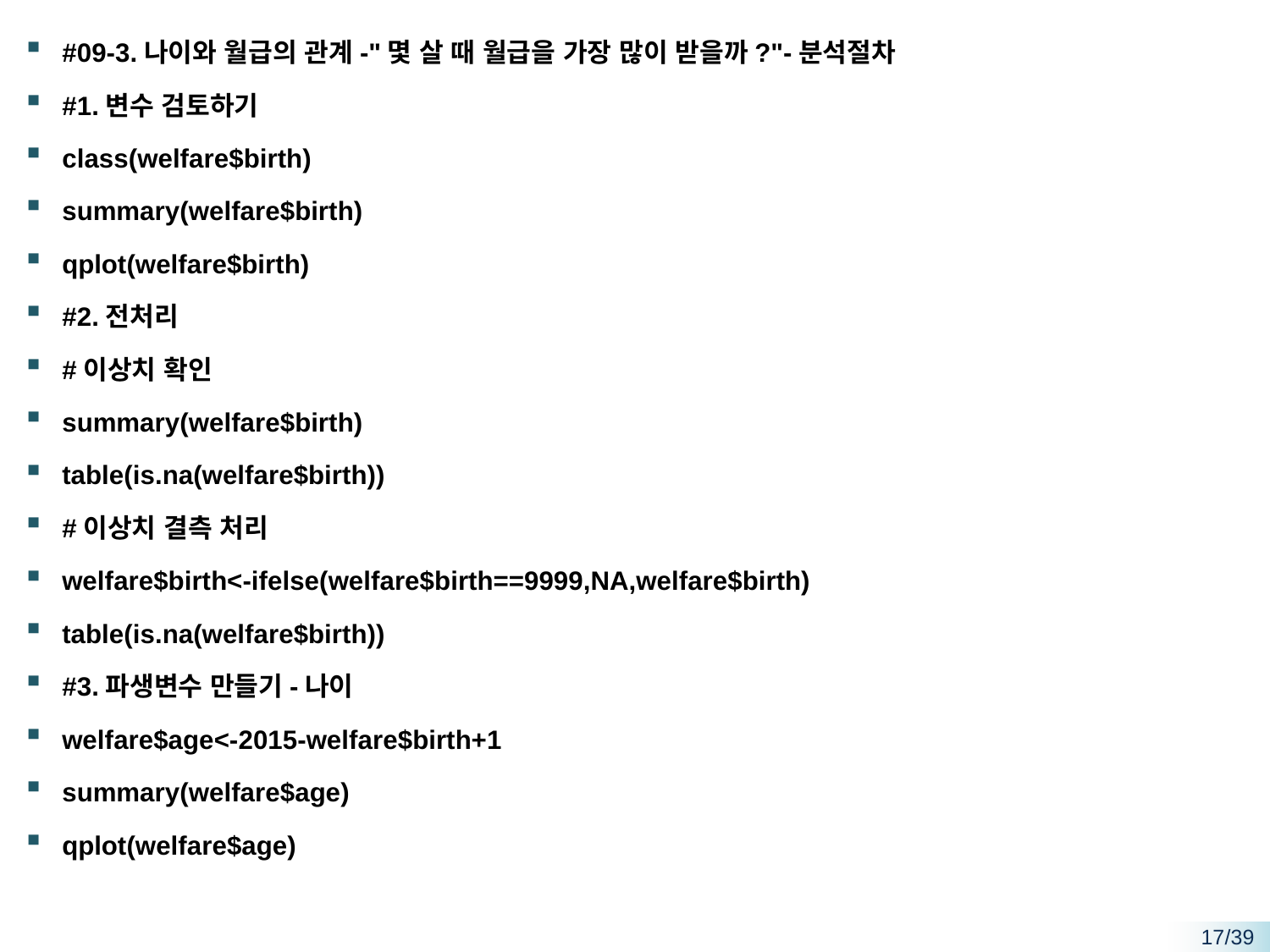

#09-3.나이와 월급의 관계-"몇 살 때 월급을 가장 많이 받을까?"-분석절차
#1.변수 검토하기
class(welfare$birth)
summary(welfare$birth)
qplot(welfare$birth)
#2.전처리
#이상치 확인
summary(welfare$birth)
table(is.na(welfare$birth))
#이상치 결측 처리
welfare$birth<-ifelse(welfare$birth==9999,NA,welfare$birth)
table(is.na(welfare$birth))
#3.파생변수 만들기-나이
welfare$age<-2015-welfare$birth+1
summary(welfare$age)
qplot(welfare$age)